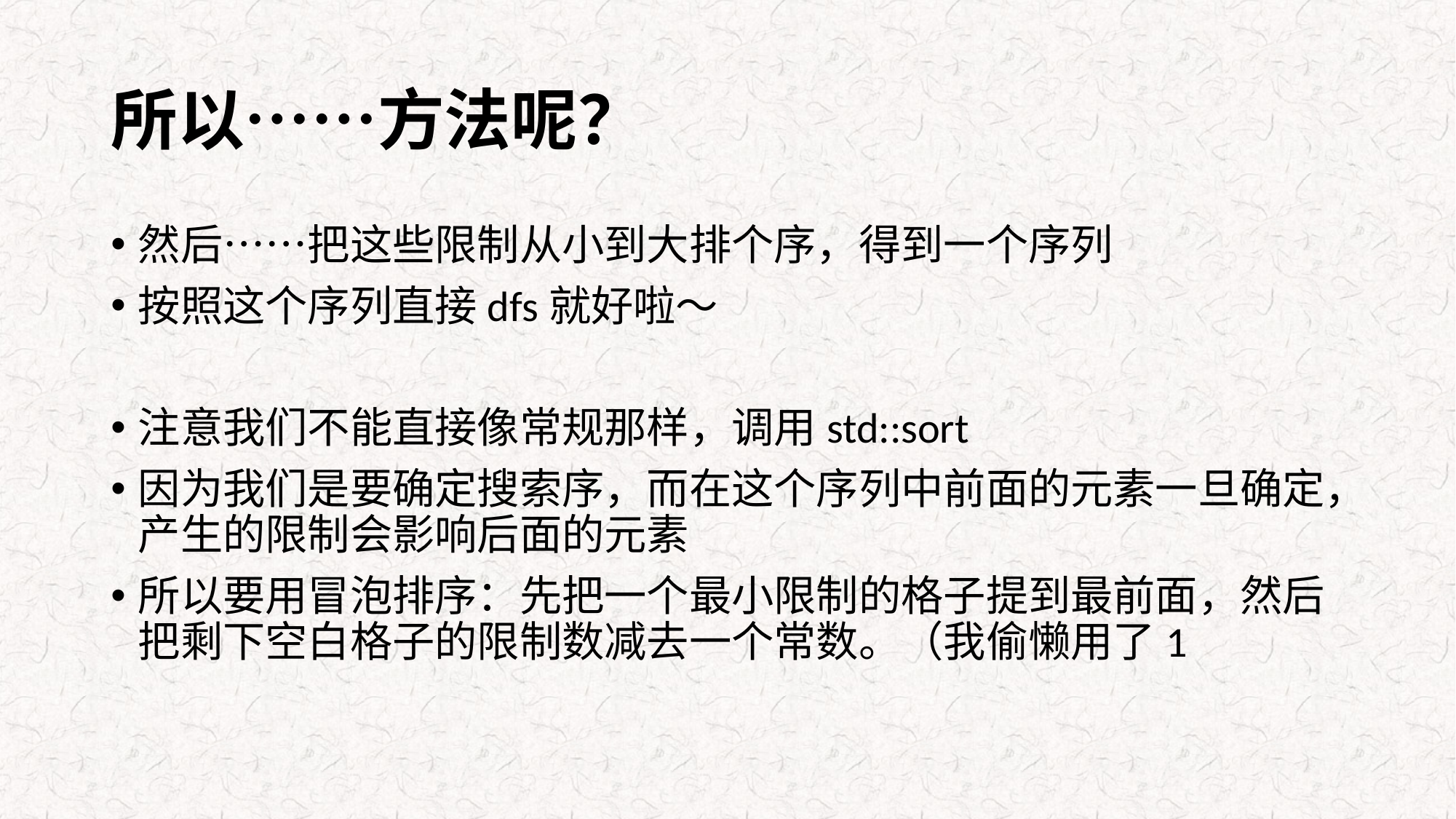

# 所以……方法呢？
然后……把这些限制从小到大排个序，得到一个序列
按照这个序列直接dfs就好啦～

注意我们不能直接像常规那样，调用std::sort
因为我们是要确定搜索序，而在这个序列中前面的元素一旦确定，产生的限制会影响后面的元素
所以要用冒泡排序：先把一个最小限制的格子提到最前面，然后把剩下空白格子的限制数减去一个常数。（我偷懒用了1